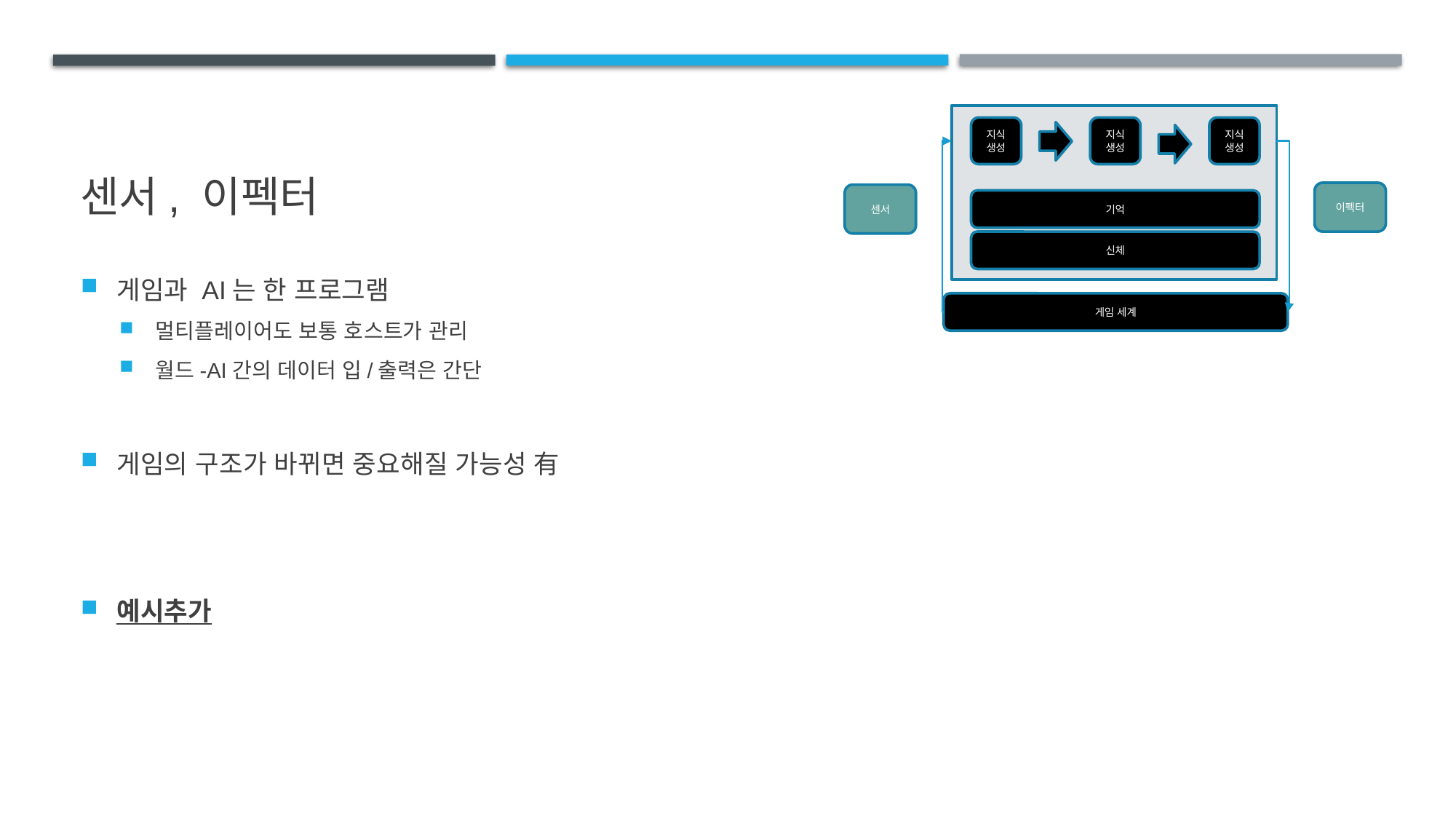

# 센서, 이펙터

지식 생성
지식 생성
지식 생성

이펙터
센서
기억
신체
게임 세계
게임과 AI는 한 프로그램
멀티플레이어도 보통 호스트가 관리
월드-AI간의 데이터 입/출력은 간단

게임의 구조가 바뀌면 중요해질 가능성 有

예시추가